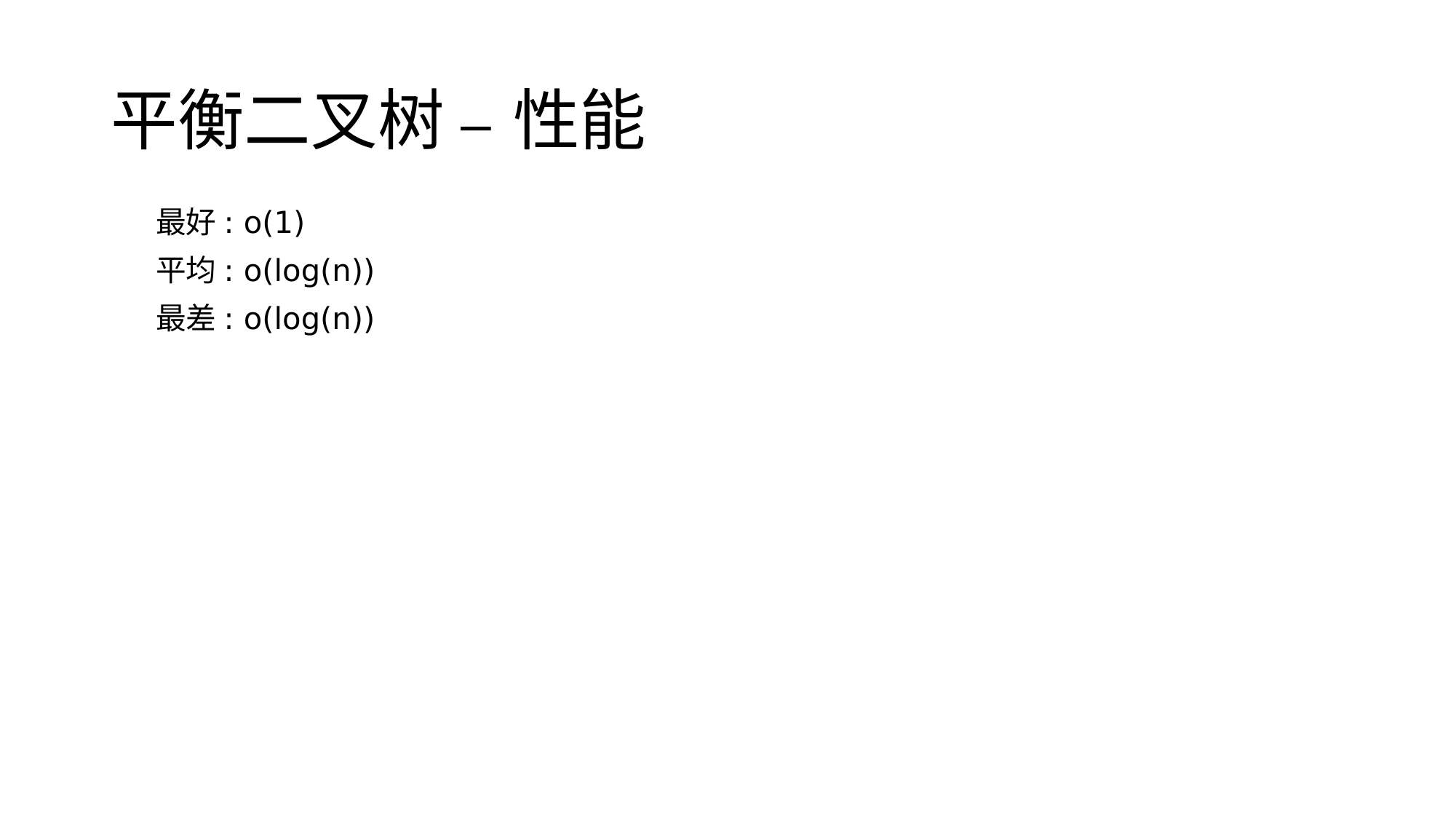

# 平衡二叉树-性能
最好: o(1)
平均: o(log(n))
最差: o(log(n))